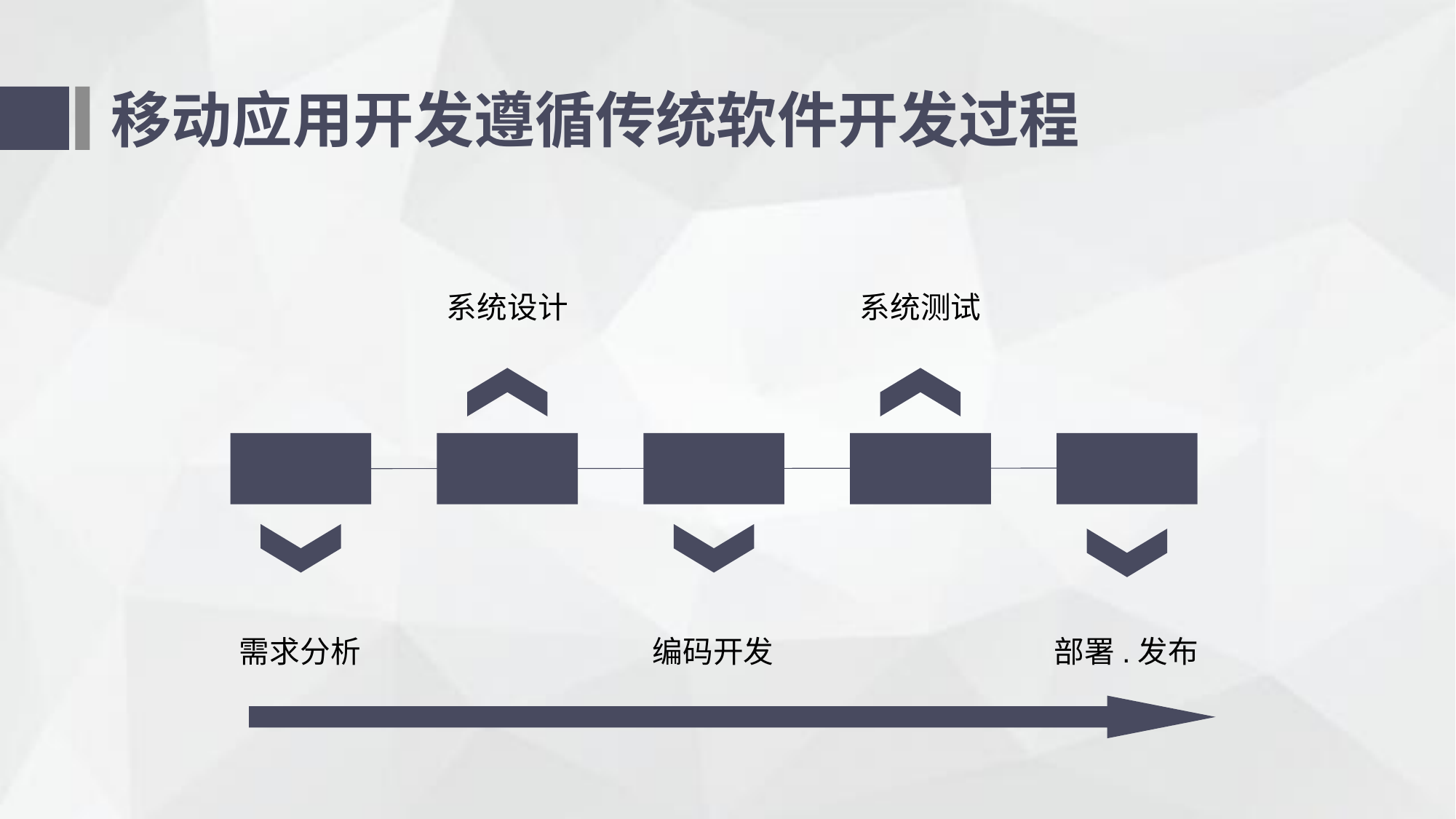

移动应用开发遵循传统软件开发过程
系统设计
系统测试

需求分析
编码开发
部署.发布